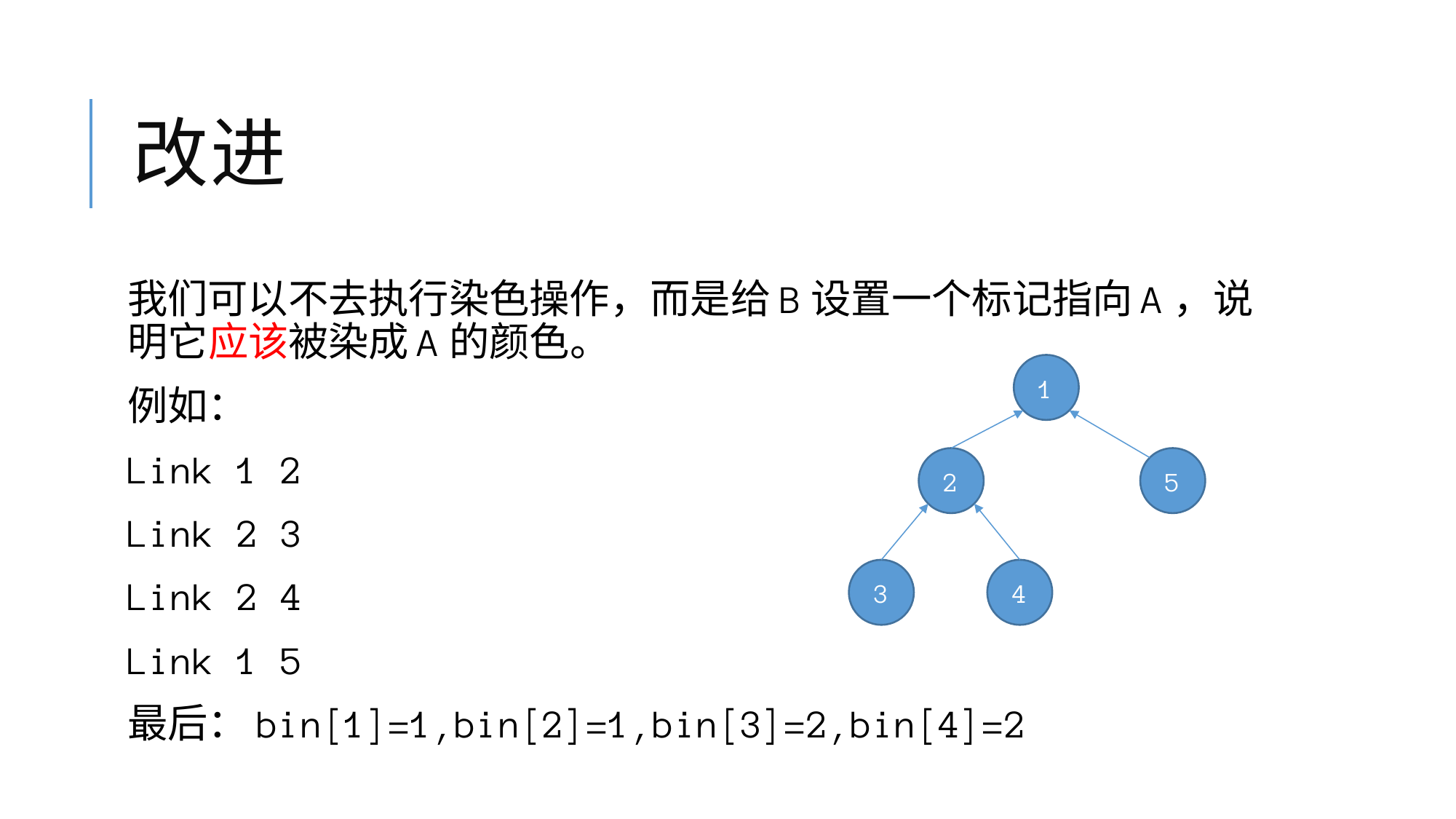

# 改进
我们可以不去执行染色操作，而是给B设置一个标记指向A，说明它应该被染成A的颜色。
例如：
Link 1 2
Link 2 3
Link 2 4
Link 1 5
最后：bin[1]=1,bin[2]=1,bin[3]=2,bin[4]=2
1
2
5
3
4